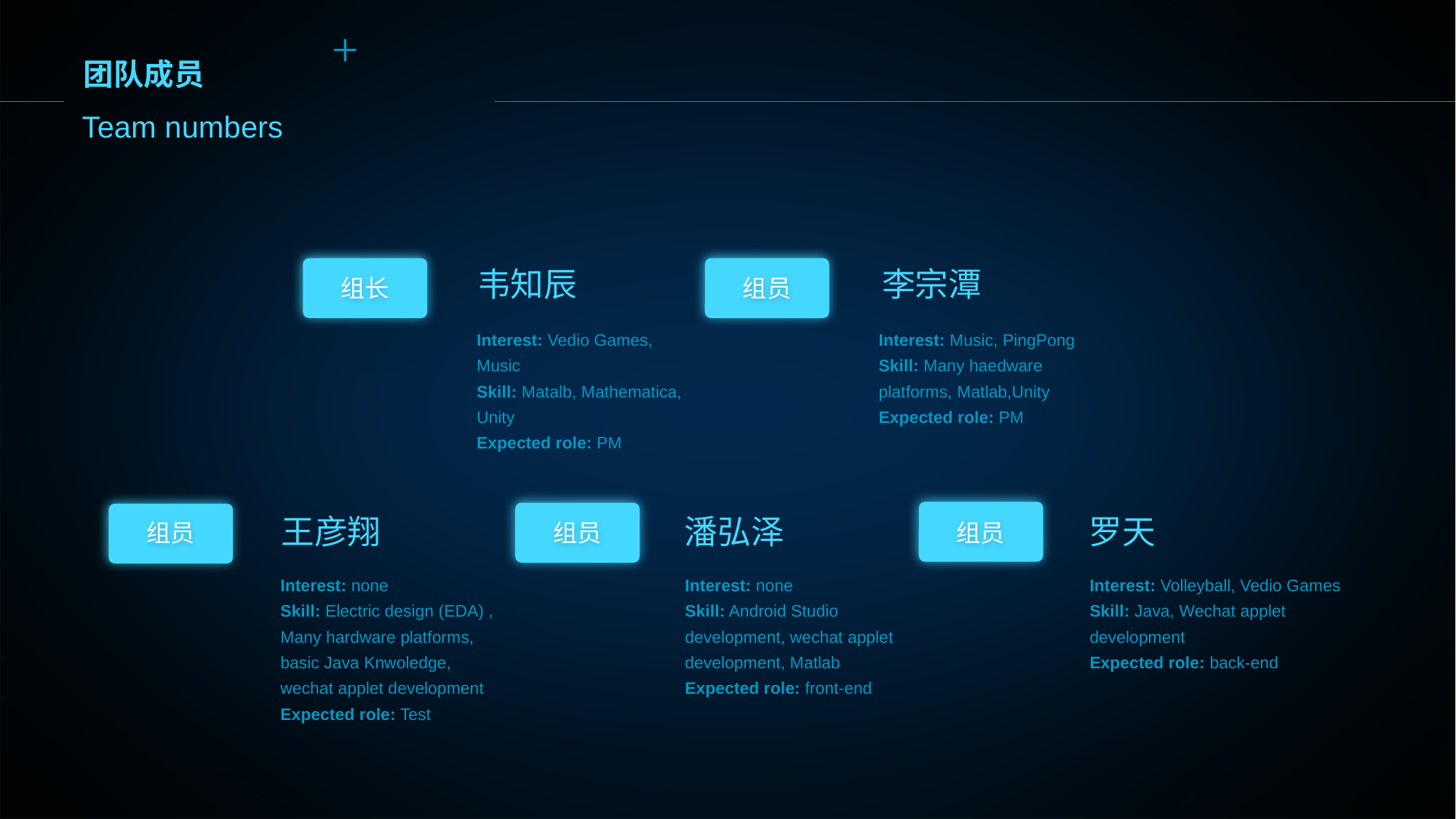

Team numbers
团队成员

组长

组员
韦知辰
Interest: Vedio Games,  Music
Skill: Matalb, Mathematica, Unity
Expected role: PM
李宗潭
Interest: Music, PingPong
Skill: Many haedware platforms, Matlab,Unity
Expected role: PM

组员

组员

组员
王彦翔
Interest: none
Skill: Electric design (EDA) , Many hardware platforms, basic Java Knwoledge, wechat applet development
Expected role: Test
潘弘泽
Interest: none
Skill: Android Studio development, wechat applet development, Matlab
Expected role: front-end
罗天
Interest: Volleyball, Vedio Games
Skill: Java, Wechat applet development
Expected role: back-end